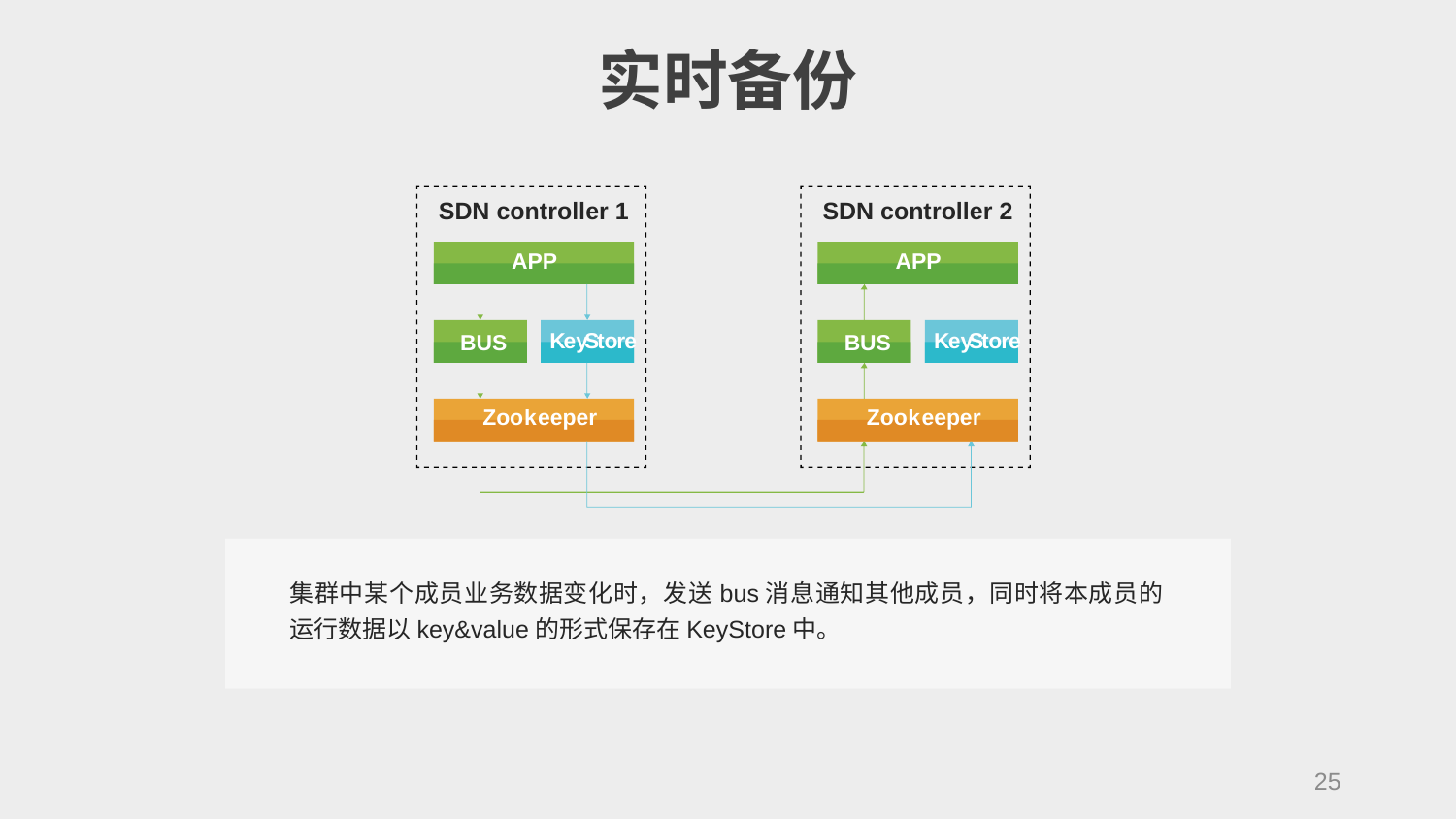

# 实时备份

SDN controller 1
SDN controller 2

APP
APP

K
ey
S
t
o
r
e
K
ey
S
t
o
r
e
BUS
BUS

Zoo
k
eeper
Zoo
k
eeper

集群中某个成员业务数据变化时，发送bus消息通知其他成员，同时将本成员的运行数据以key&value的形式保存在KeyStore中。
25